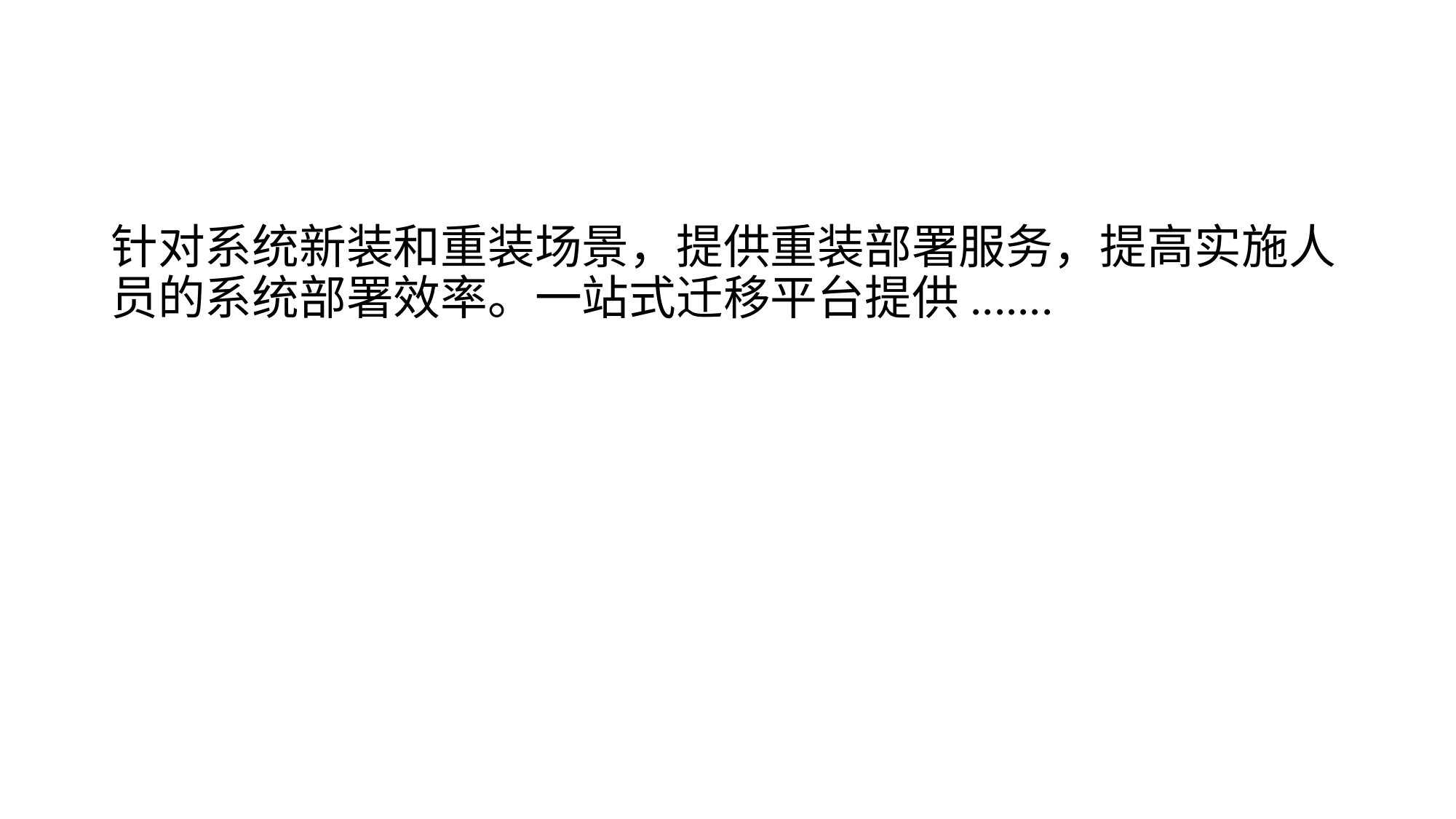

针对系统新装和重装场景，提供重装部署服务，提高实施人员的系统部署效率。一站式迁移平台提供.......